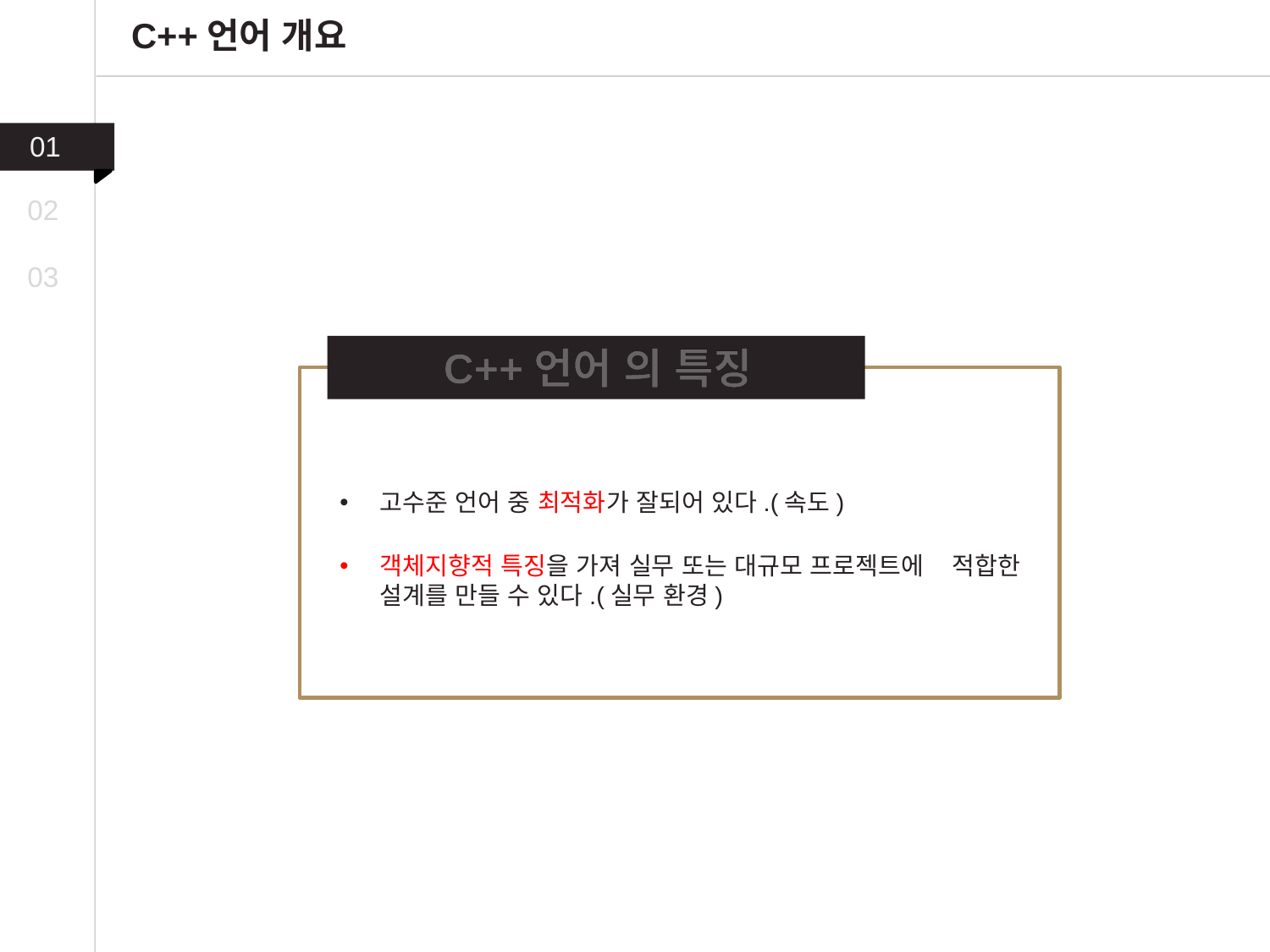

C++언어 개요
01

02
03
C++언어 의 특징

고수준 언어 중 최적화가 잘되어 있다.(속도)

객체지향적 특징을 가져 실무 또는 대규모 프로젝트에    적합한 설계를 만들 수 있다.(실무 환경)